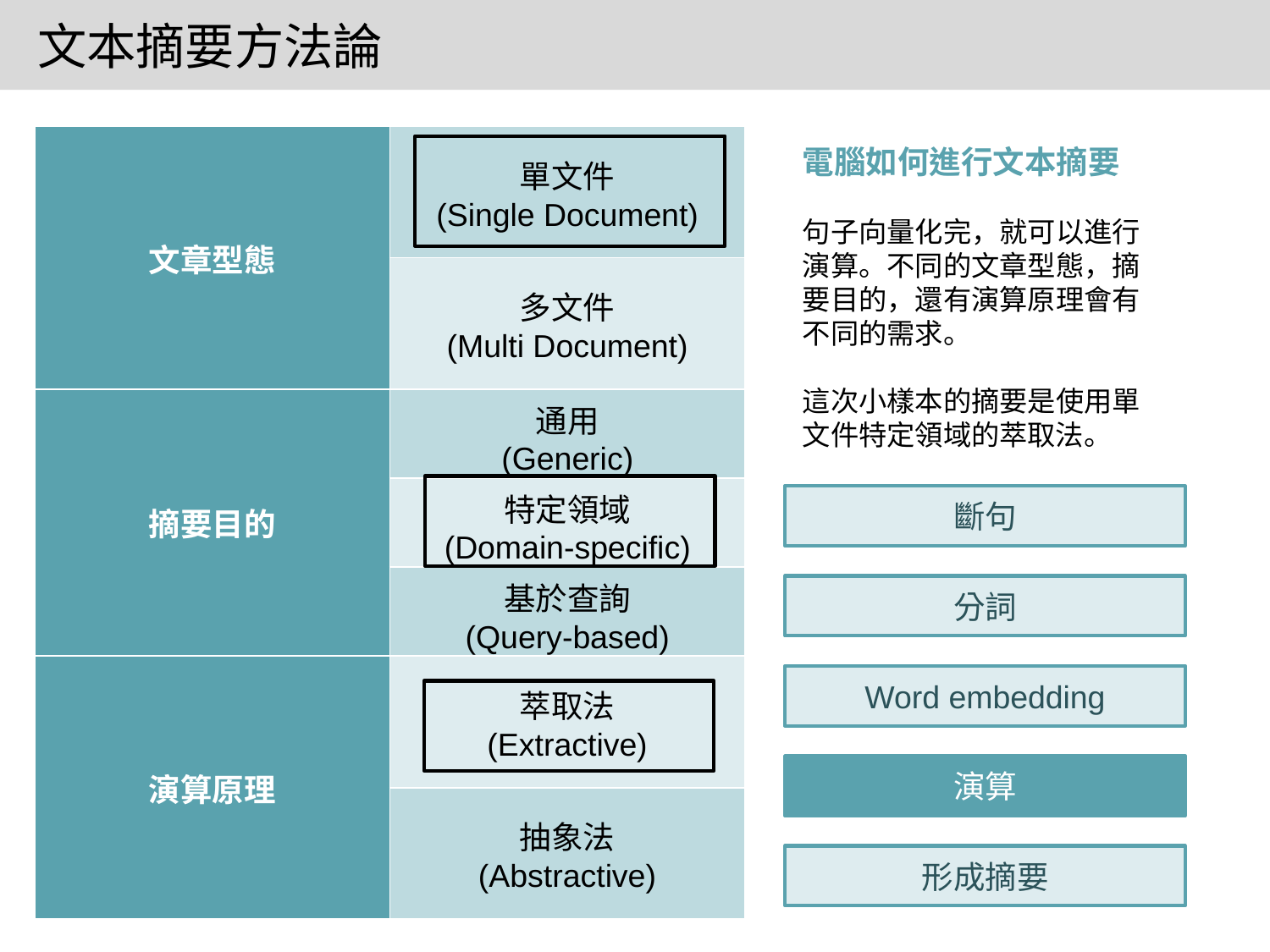

# 文本摘要方法論
| 文章型態 | 單文件 (Single Document) |
| --- | --- |
|  | 多文件 (Multi Document) |
| 摘要目的 | 通用 (Generic) |
|  | 特定領域 (Domain-specific) |
|  | 基於查詢 (Query-based) |
| 演算原理 | 萃取法 (Extractive) |
|  | 抽象法 (Abstractive) |

電腦如何進行文本摘要

句子向量化完，就可以進行演算。不同的文章型態，摘要目的，還有演算原理會有不同的需求。

這次小樣本的摘要是使用單文件特定領域的萃取法。

斷句
分詞
Word embedding

演算
形成摘要